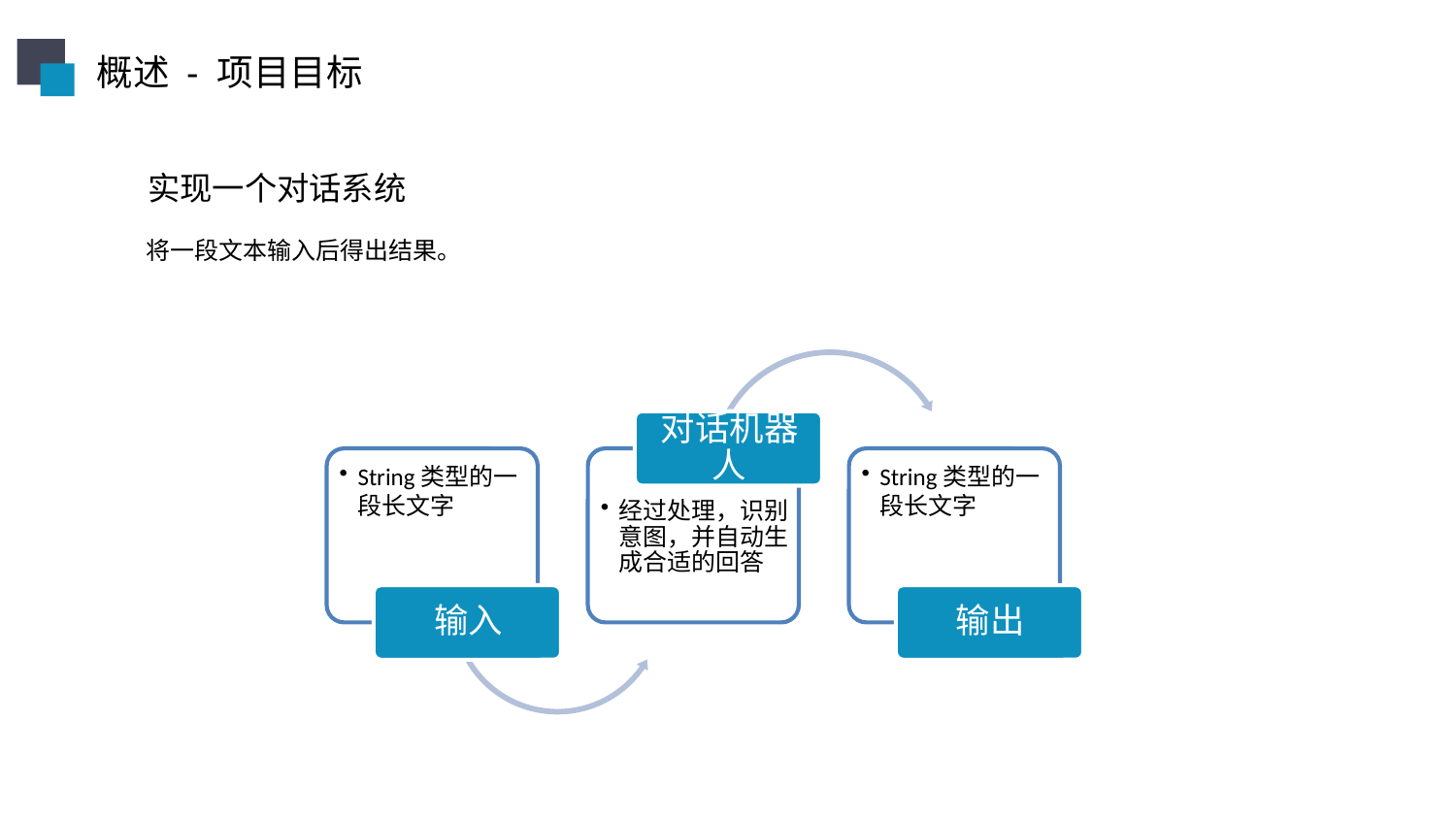

概述 - 项目目标
实现一个对话系统
将一段文本输入后得出结果。
String类型的一段长文字

输入
经过处理，识别意图，并自动生成合适的回答
对话机器人
String类型的一段长文字
输出